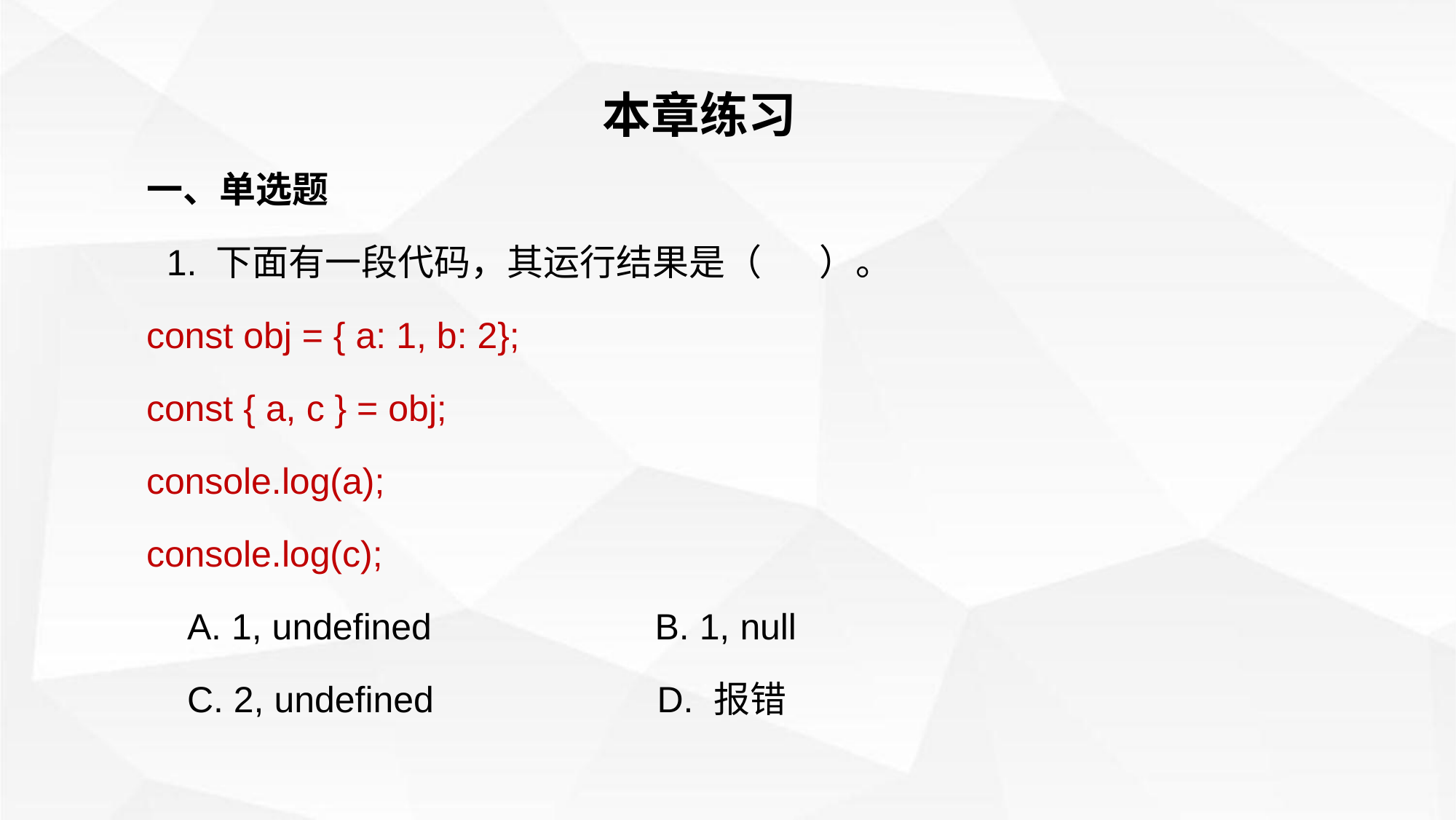

本章练习
一、单选题
  1. 下面有一段代码，其运行结果是（       ）。
const obj = { a: 1, b: 2};
const { a, c } = obj;
console.log(a);
console.log(c);
    A. 1, undefined                      B. 1, null
    C. 2, undefined                      D. 报错